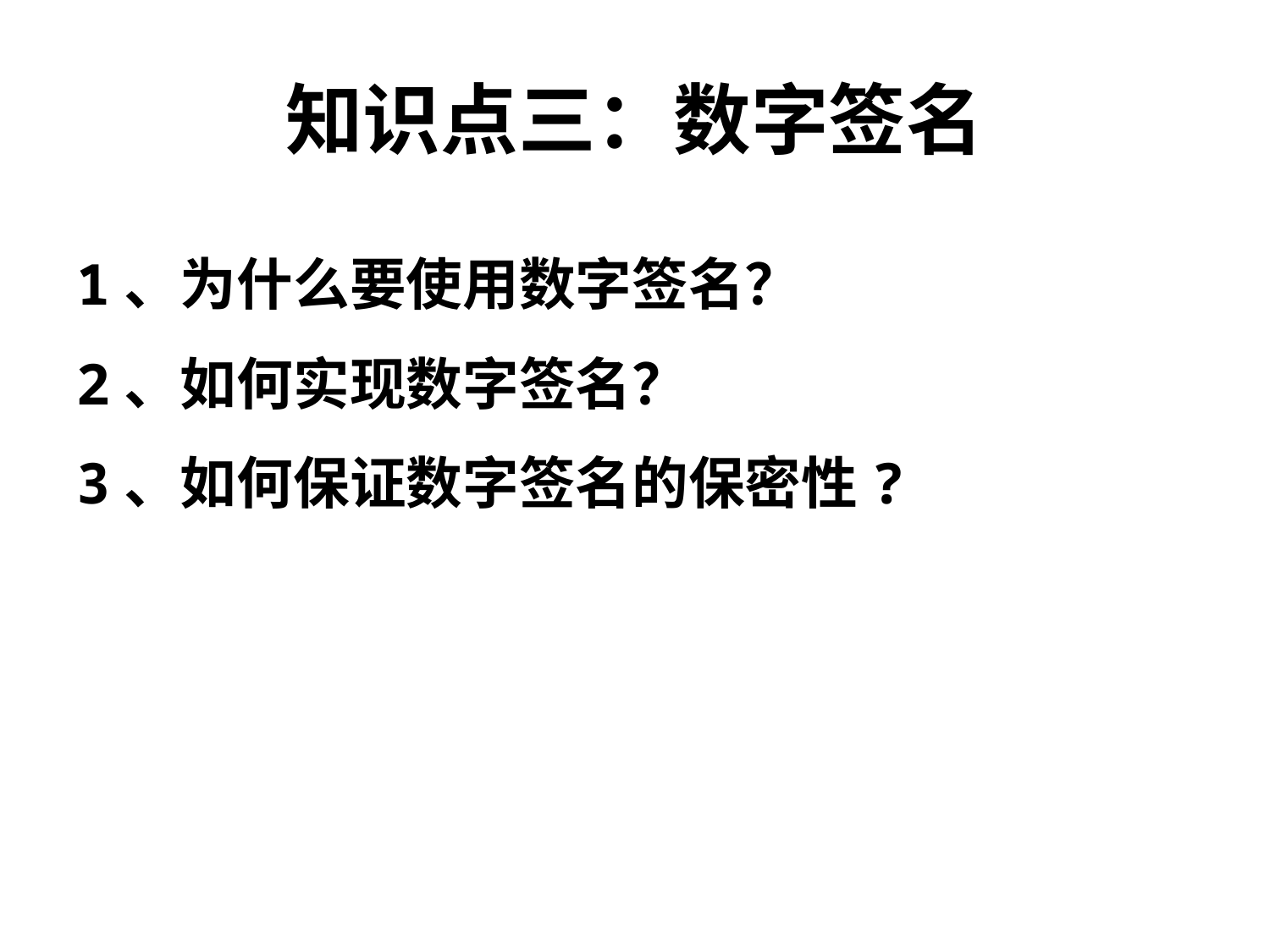

# 知识点三：数字签名
1、为什么要使用数字签名？
2、如何实现数字签名？
3、如何保证数字签名的保密性?